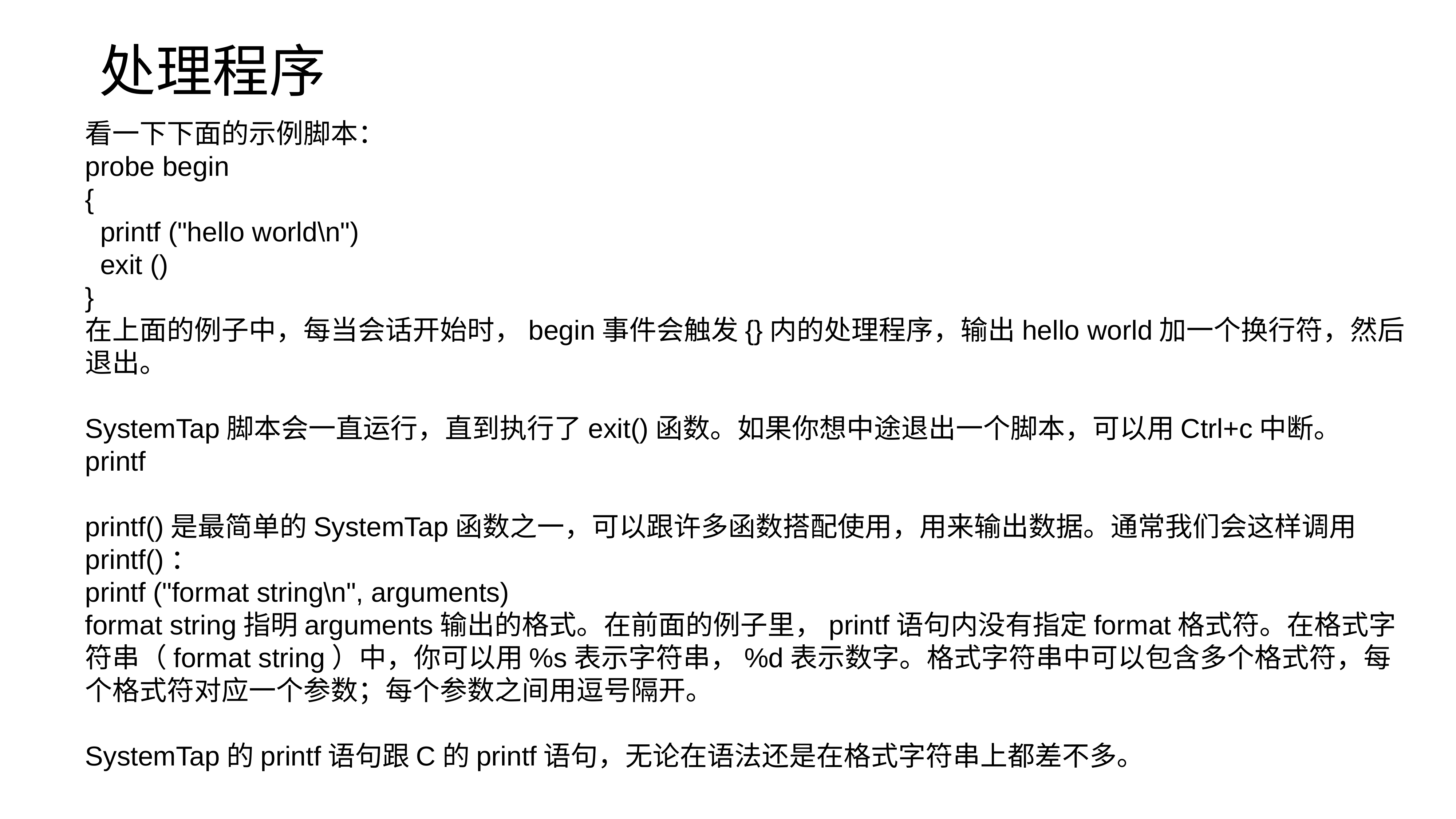

处理程序
看一下下面的示例脚本：
probe begin
{
  printf ("hello world\n")
  exit ()
}
在上面的例子中，每当会话开始时，begin事件会触发{}内的处理程序，输出hello world加一个换行符，然后退出。

SystemTap脚本会一直运行，直到执行了exit()函数。如果你想中途退出一个脚本，可以用Ctrl+c中断。
printf

printf()是最简单的SystemTap函数之一，可以跟许多函数搭配使用，用来输出数据。通常我们会这样调用printf()：
printf ("format string\n", arguments)
format string指明arguments输出的格式。在前面的例子里，printf语句内没有指定format格式符。在格式字符串（format string）中，你可以用%s表示字符串，%d表示数字。格式字符串中可以包含多个格式符，每个格式符对应一个参数；每个参数之间用逗号隔开。

SystemTap的printf语句跟C的printf语句，无论在语法还是在格式字符串上都差不多。